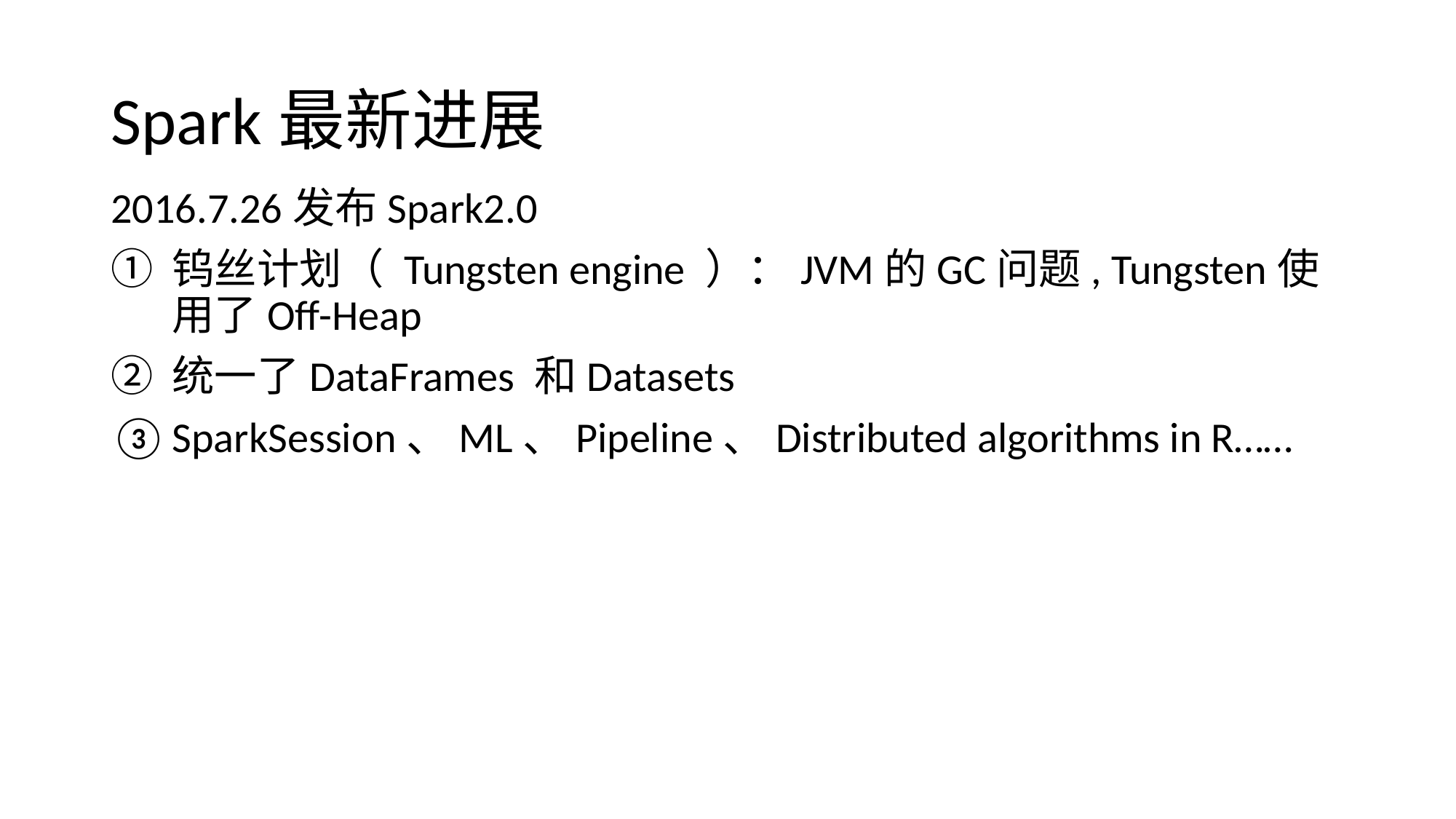

# Spark最新进展
2016.7.26发布Spark2.0
钨丝计划（ Tungsten engine ）：JVM的GC问题, Tungsten使用了Off-Heap
统一了DataFrames 和Datasets
SparkSession、ML、Pipeline、Distributed algorithms in R……